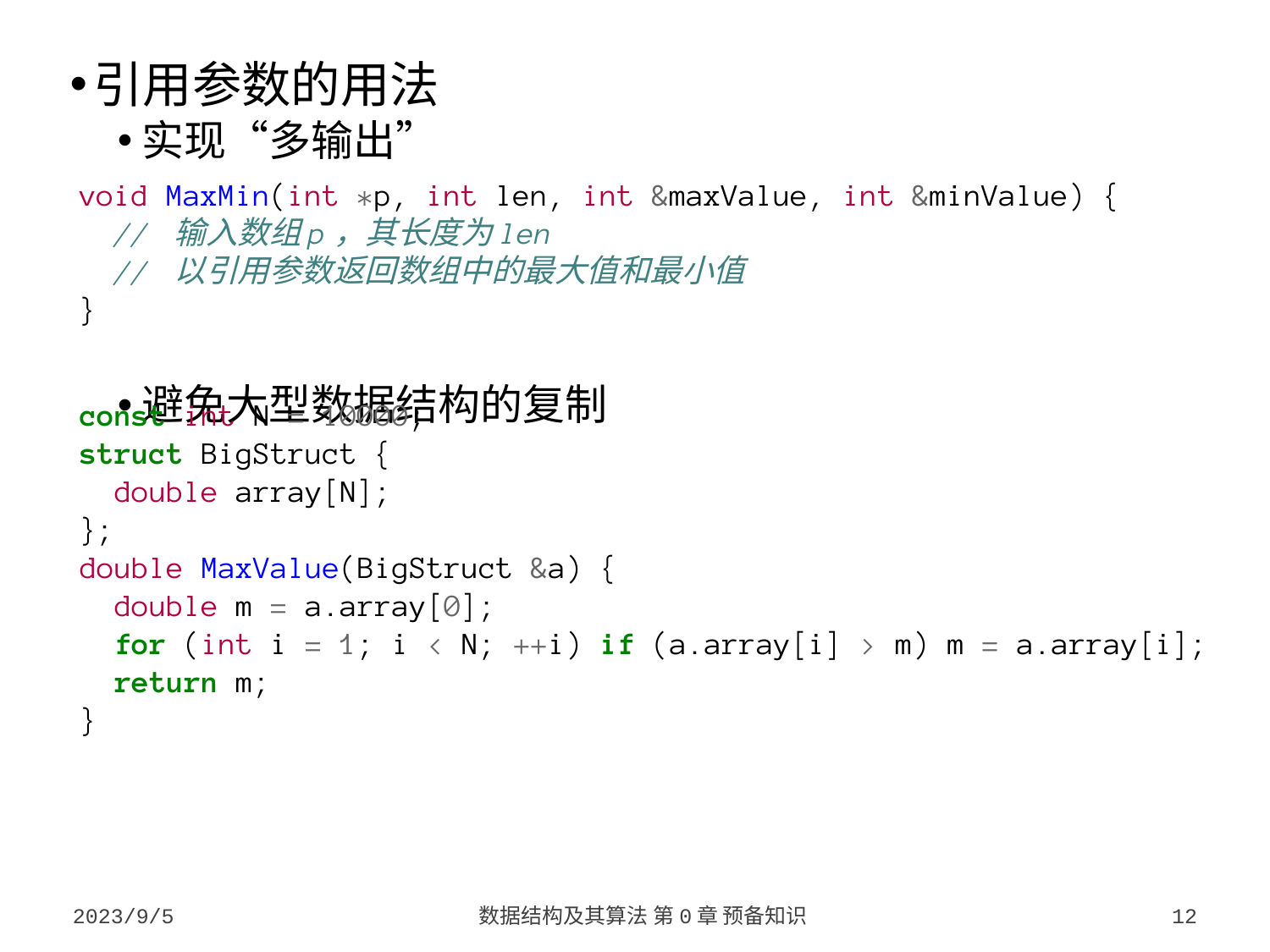

引用参数的用法
实现“多输出”

避免大型数据结构的复制
void MaxMin(int *p, int len, int &maxValue, int &minValue) {
  // 输入数组p，其长度为len
  // 以引用参数返回数组中的最大值和最小值
}
const int N = 10000;
struct BigStruct {
  double array[N];
};
double MaxValue(BigStruct &a) {
  double m = a.array[0];
  for (int i = 1; i < N; ++i) if (a.array[i] > m) m = a.array[i];
  return m;
}
2023/9/5
数据结构及其算法 第0章 预备知识
12